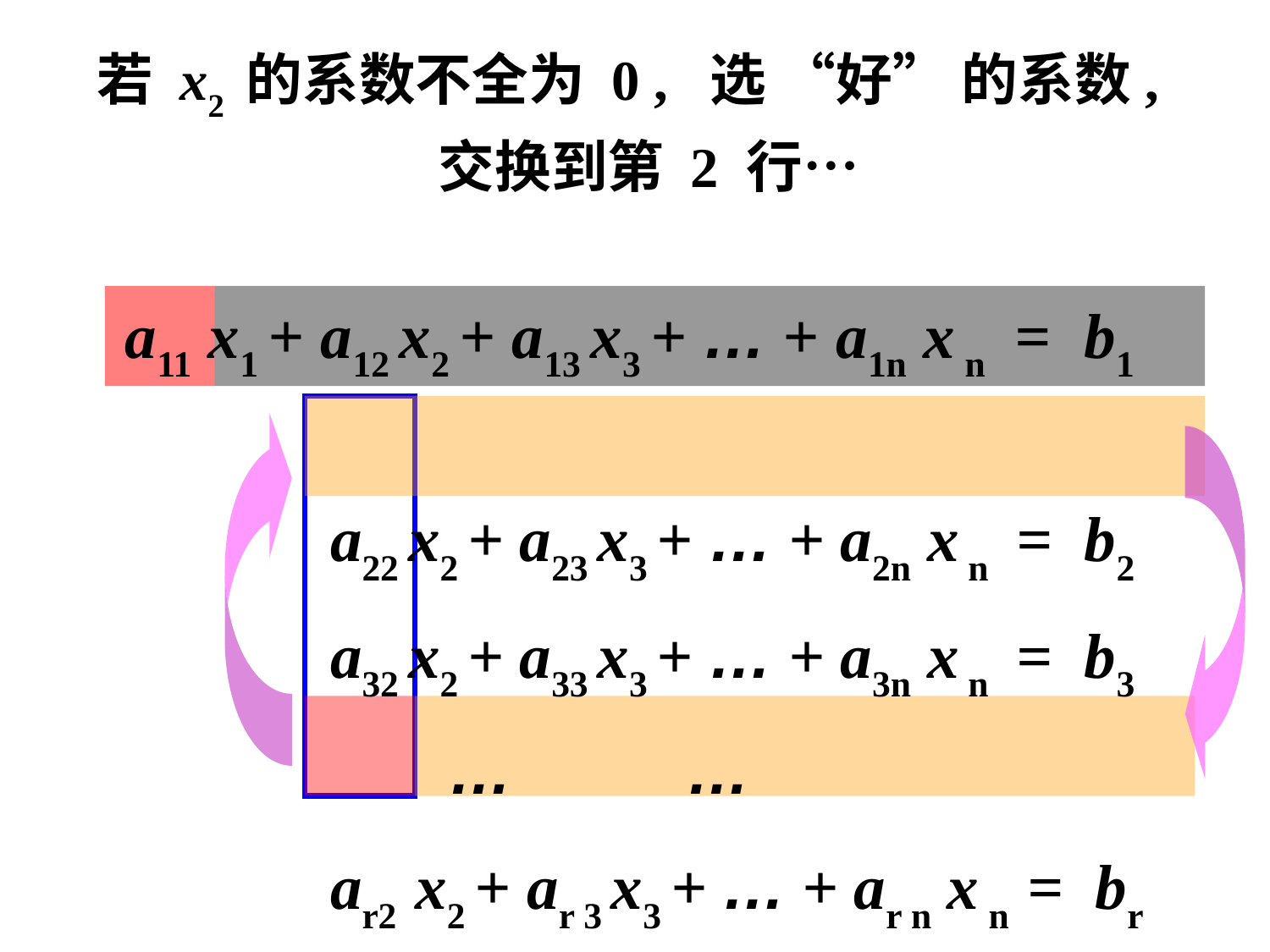

# 若 x2 的系数不全为 0 ,  选 “好” 的系数, 交换到第 2 行…
   a11 x1 + a12 x2 + a13 x3 + … + a1n x n   =  b1
                a22 x2 + a23 x3 + … + a2n x n   =  b2
                a32 x2 + a33 x3 + … + a3n x n   =  b3
                                        …           …
                ar2  x2 + ar 3 x3 + … + ar n x n  =  br